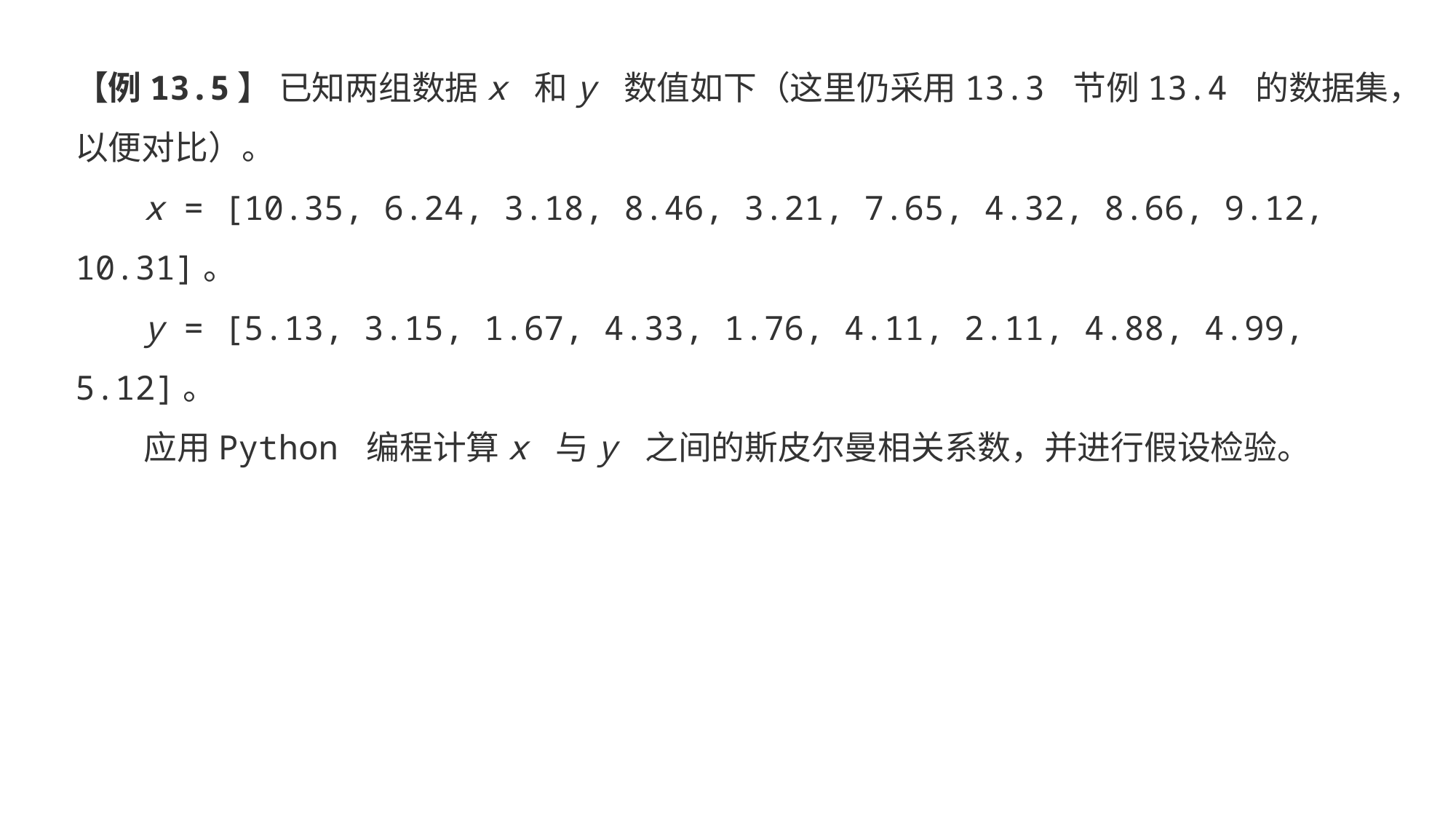

【例13.5】 已知两组数据x 和y 数值如下（这里仍采用13.3 节例13.4 的数据集，以便对比）。
x = [10.35, 6.24, 3.18, 8.46, 3.21, 7.65, 4.32, 8.66, 9.12, 10.31]。
y = [5.13, 3.15, 1.67, 4.33, 1.76, 4.11, 2.11, 4.88, 4.99, 5.12]。
应用Python 编程计算x 与y 之间的斯皮尔曼相关系数，并进行假设检验。